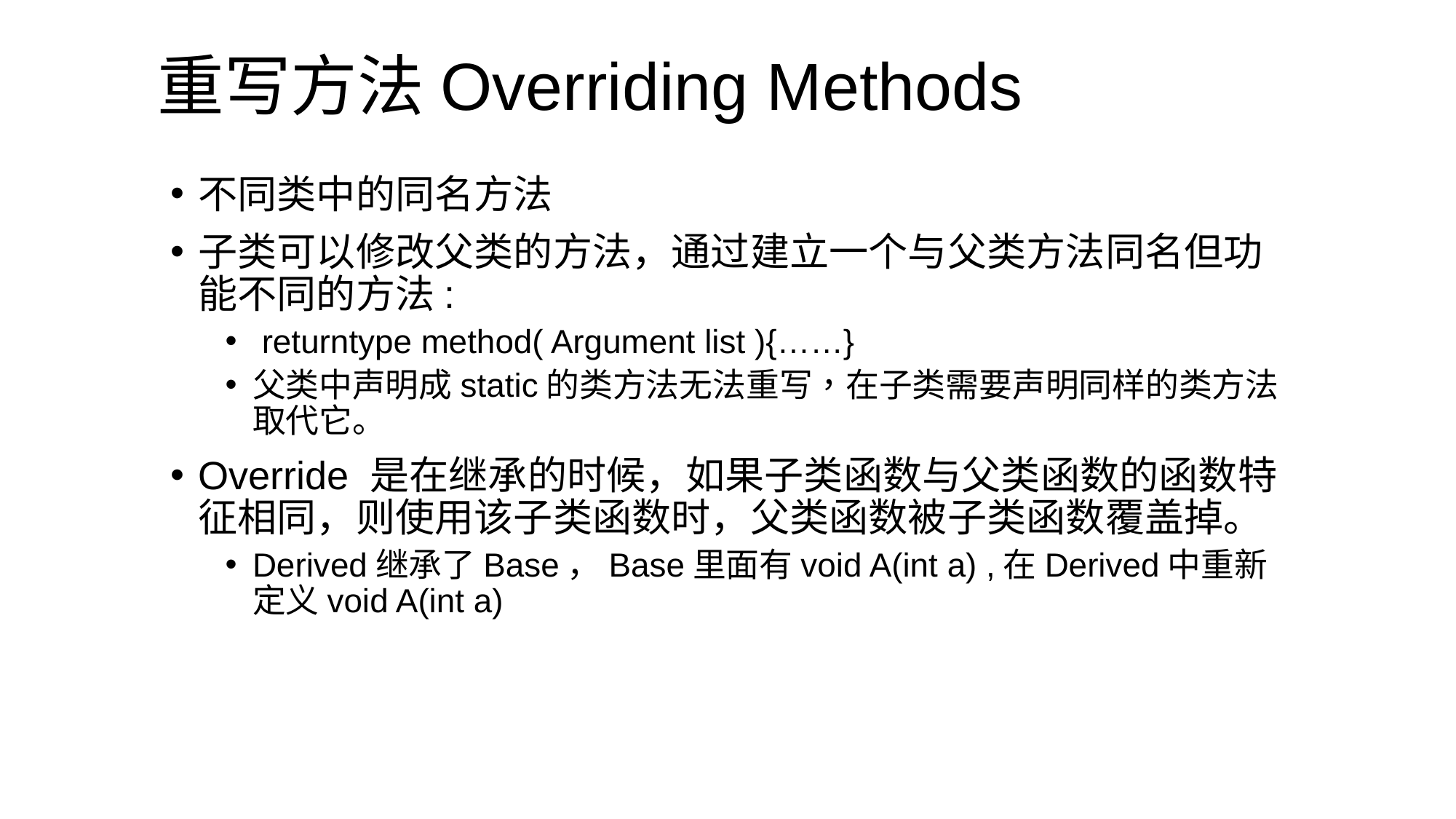

# 重写方法Overriding Methods
不同类中的同名方法
子类可以修改父类的方法，通过建立一个与父类方法同名但功能不同的方法:
 returntype method( Argument list ){……}
父类中声明成static的类方法无法重写，在子类需要声明同样的类方法取代它。
Override 是在继承的时候，如果子类函数与父类函数的函数特征相同，则使用该子类函数时，父类函数被子类函数覆盖掉。
Derived继承了Base，Base里面有void A(int a) ,在Derived中重新定义void A(int a)